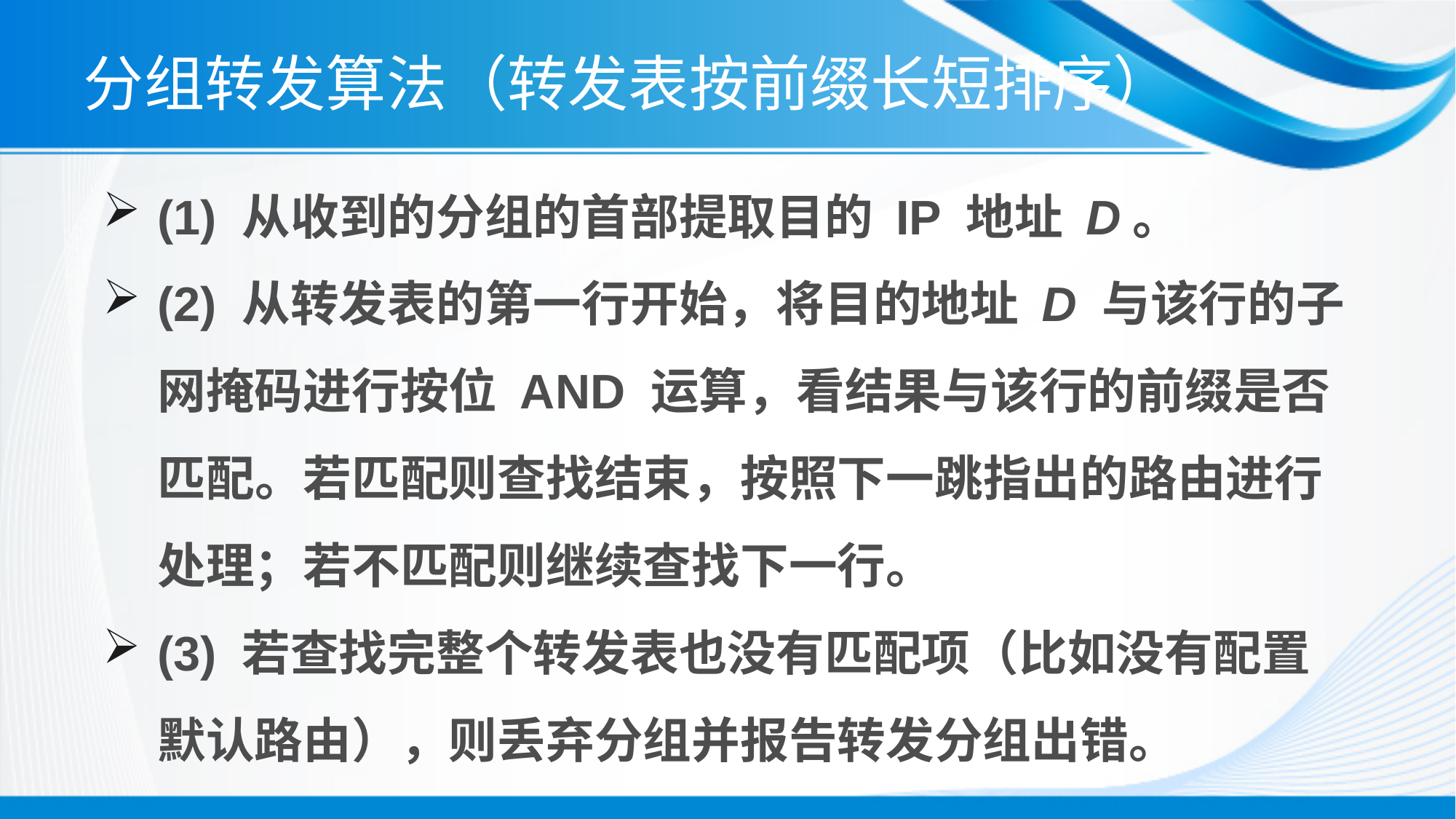

# 分组转发算法（转发表按前缀长短排序）
(1) 从收到的分组的首部提取目的 IP 地址 D。
(2) 从转发表的第一行开始，将目的地址 D 与该行的子网掩码进行按位 AND 运算，看结果与该行的前缀是否匹配。若匹配则查找结束，按照下一跳指出的路由进行处理；若不匹配则继续查找下一行。
(3) 若查找完整个转发表也没有匹配项（比如没有配置默认路由），则丢弃分组并报告转发分组出错。